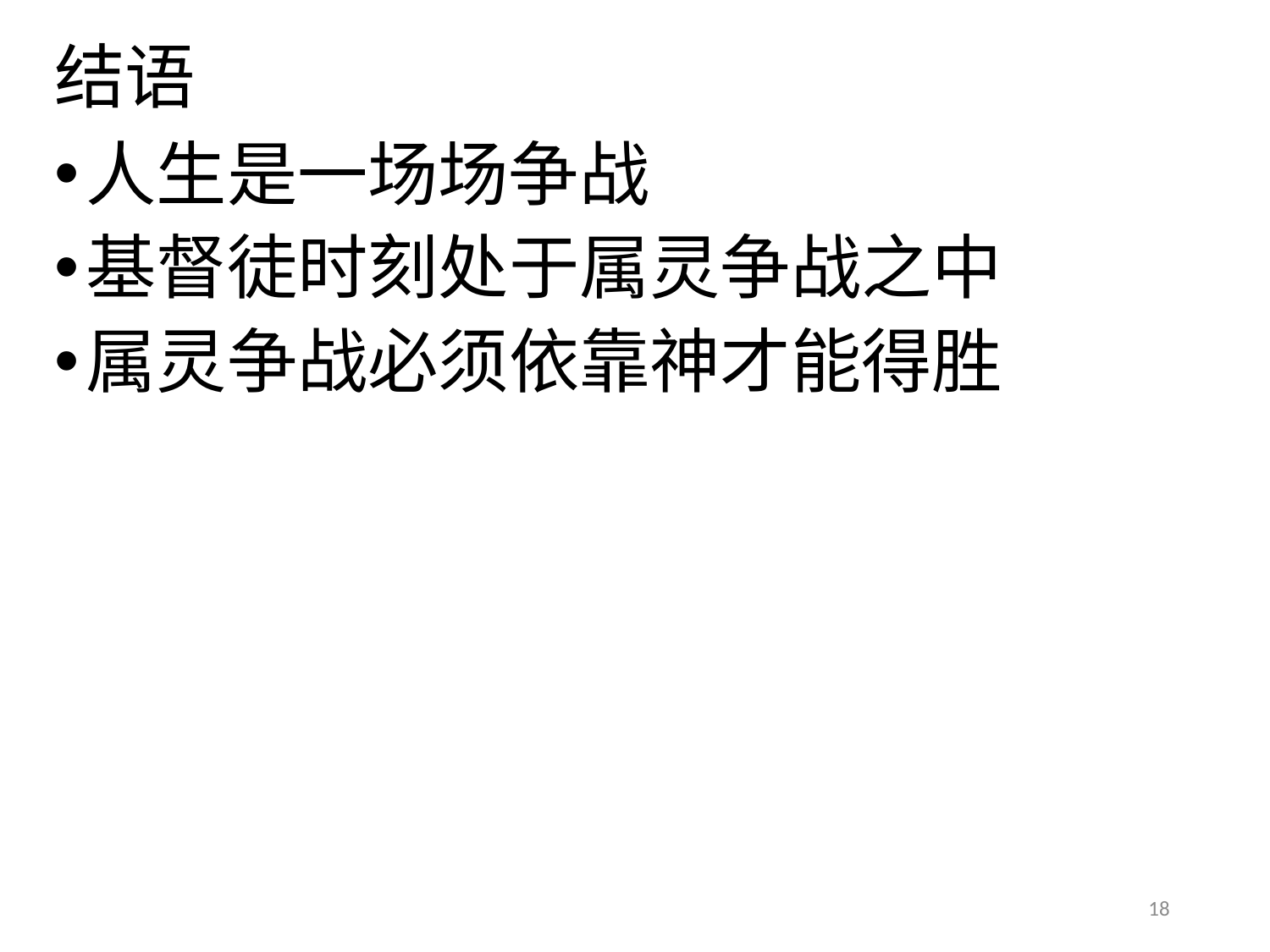

# 结语
人生是一场场争战
基督徒时刻处于属灵争战之中
属灵争战必须依靠神才能得胜

18